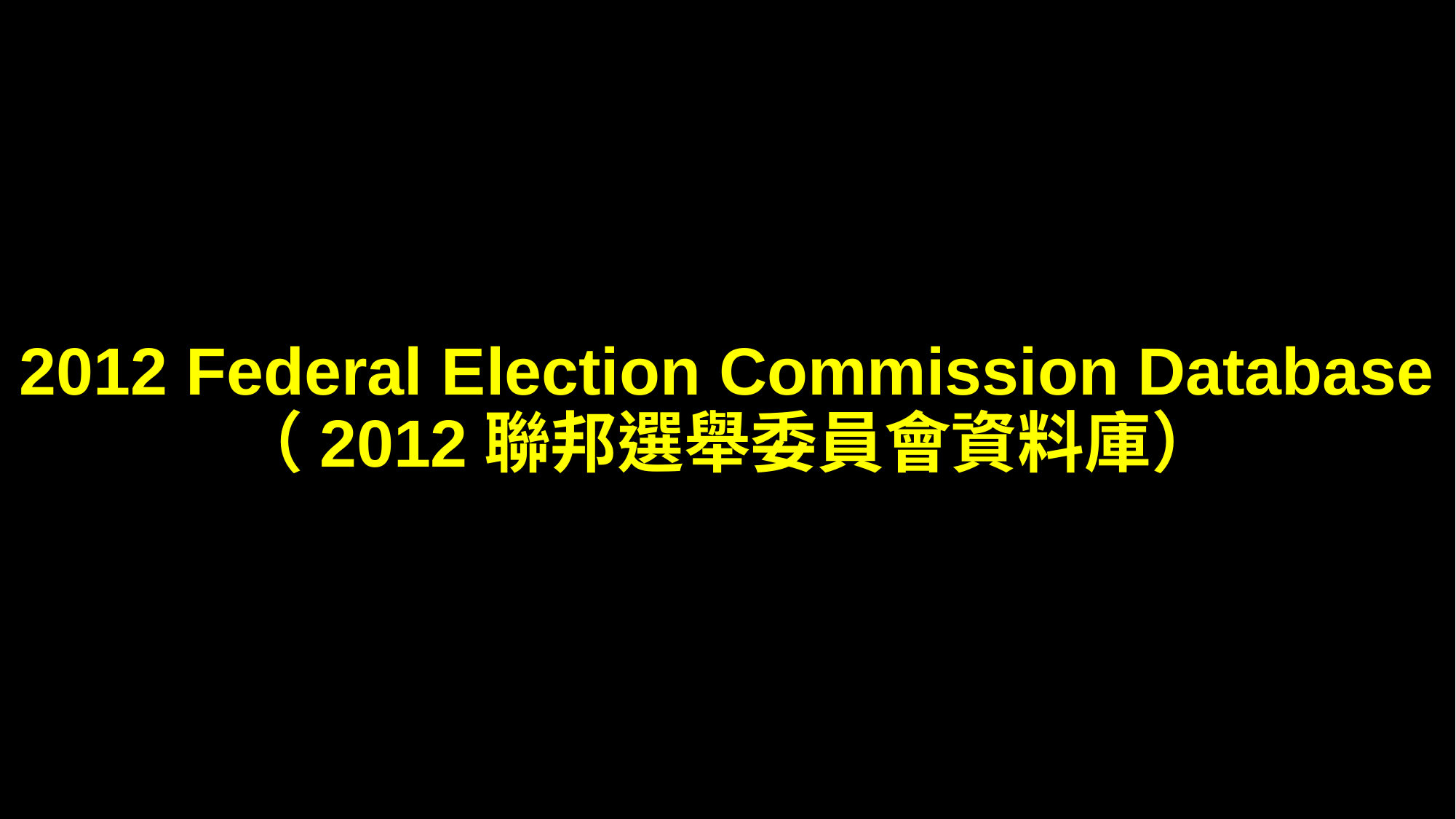

# 2012 Federal Election Commission Database （2012聯邦選舉委員會資料庫）